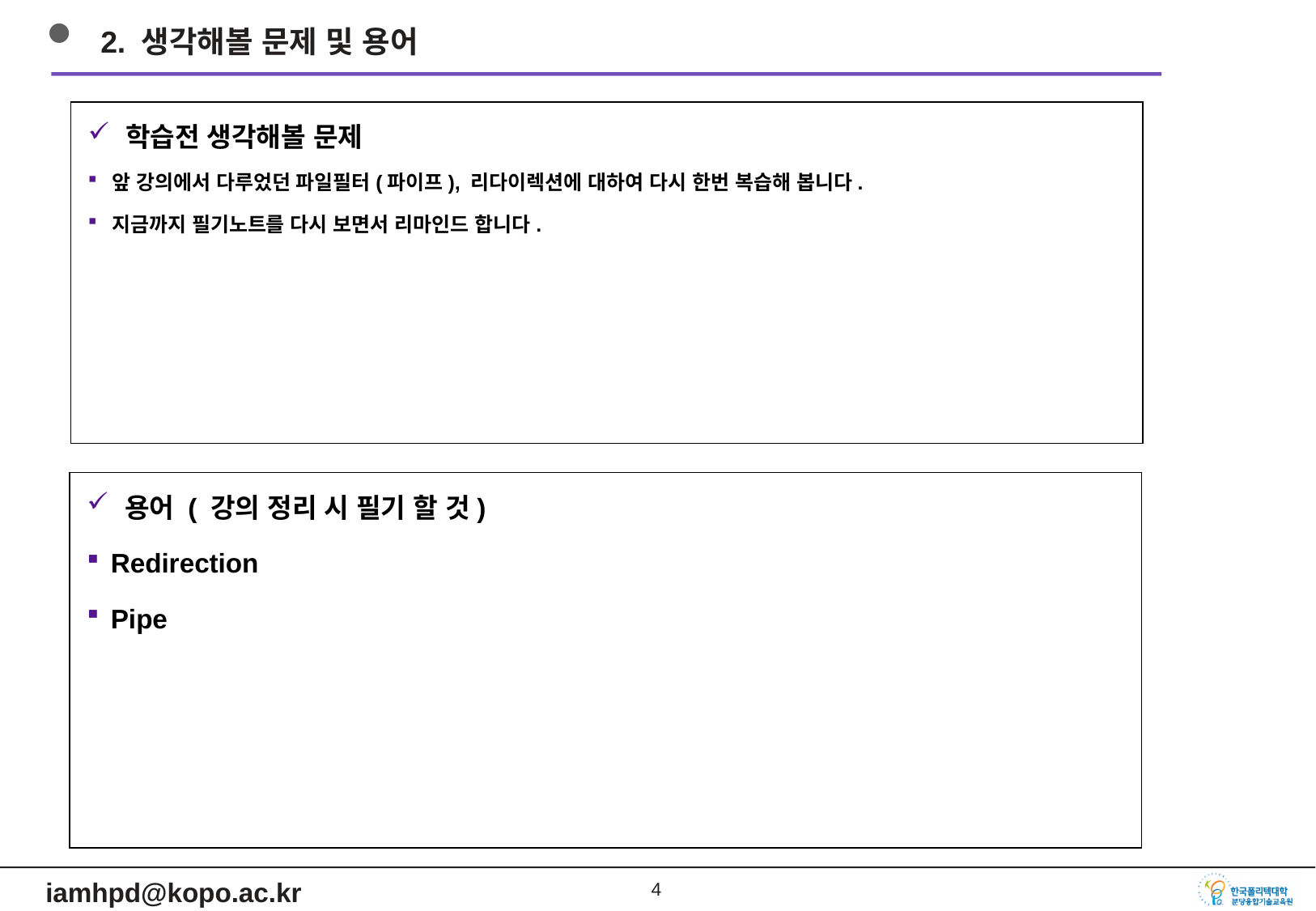

2. 생각해볼 문제 및 용어
학습전 생각해볼 문제
앞 강의에서 다루었던 파일필터(파이프), 리다이렉션에 대하여 다시 한번 복습해 봅니다.
지금까지 필기노트를 다시 보면서 리마인드 합니다.
용어 ( 강의 정리 시 필기 할 것)
Redirection
Pipe
4